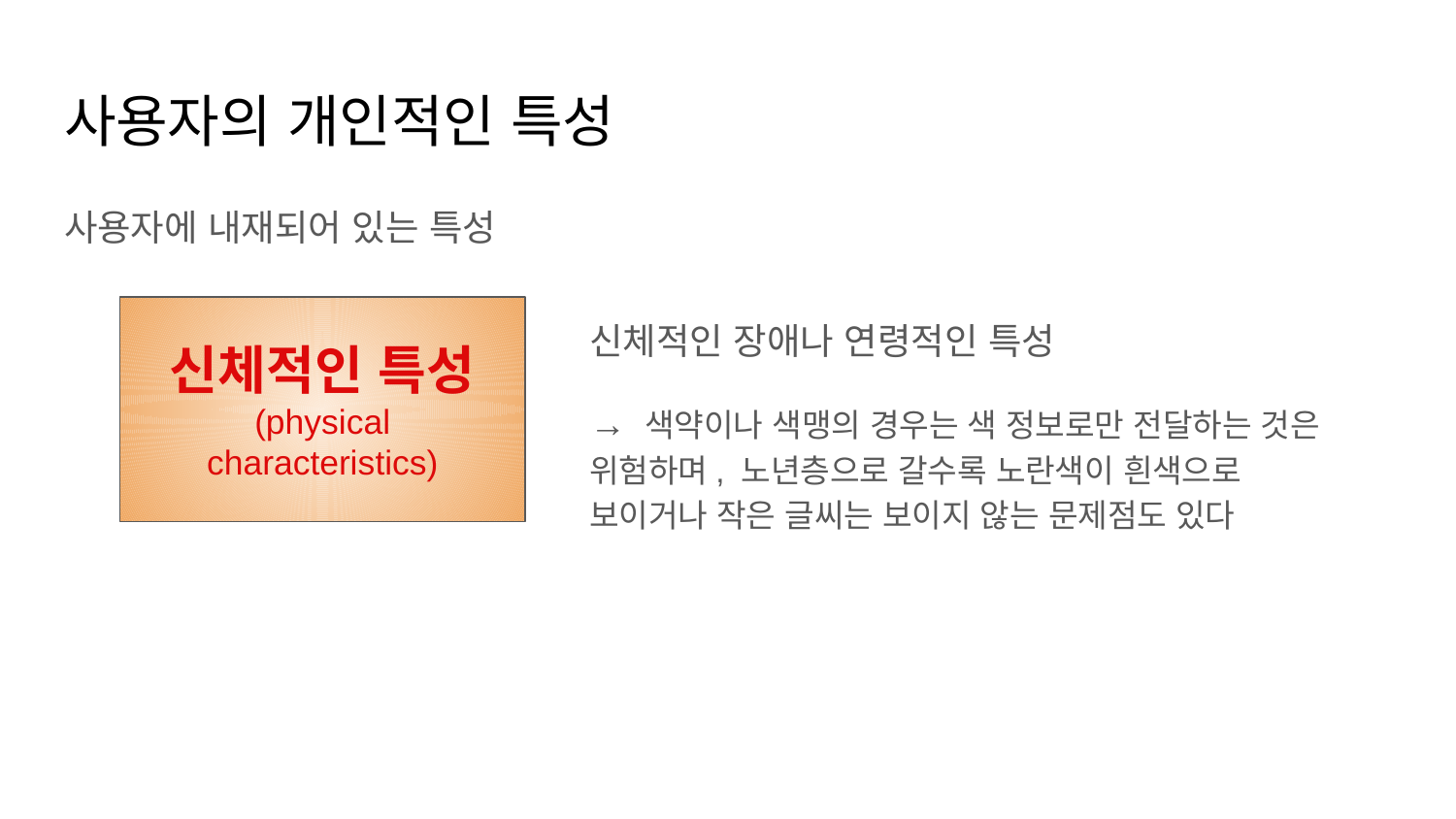

# 사용자의 개인적인 특성
사용자에 내재되어 있는 특성
신체적인 특성
(physical characteristics)
신체적인 장애나 연령적인 특성
→ 색약이나 색맹의 경우는 색 정보로만 전달하는 것은 위험하며, 노년층으로 갈수록 노란색이 흰색으로 보이거나 작은 글씨는 보이지 않는 문제점도 있다